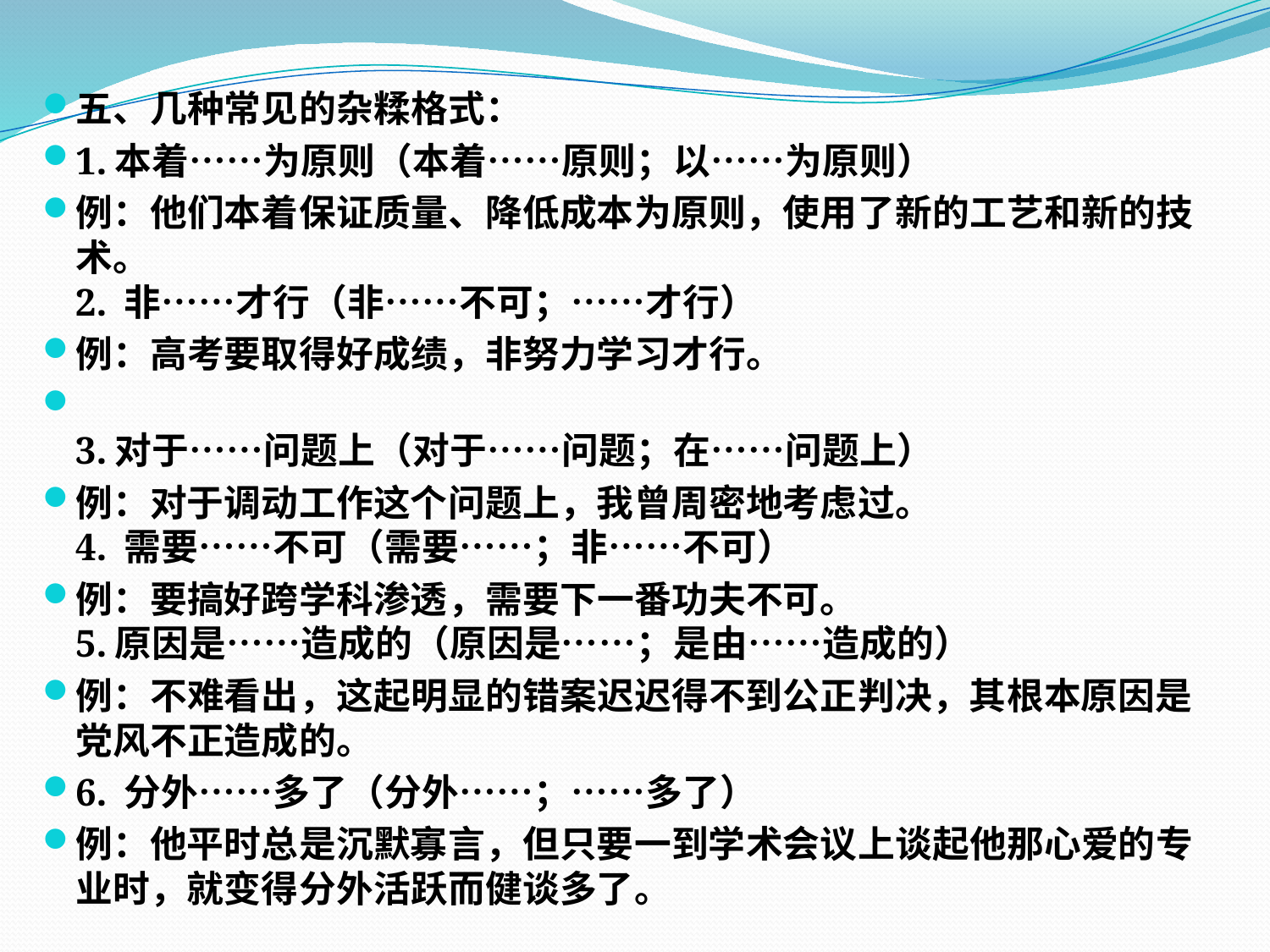

五、几种常见的杂糅格式：
1.本着……为原则（本着……原则；以……为原则）
例：他们本着保证质量、降低成本为原则，使用了新的工艺和新的技术。
2. 非……才行（非……不可；……才行）
例：高考要取得好成绩，非努力学习才行。
3.对于……问题上（对于……问题；在……问题上）
例：对于调动工作这个问题上，我曾周密地考虑过。
4. 需要……不可（需要……；非……不可）
例：要搞好跨学科渗透，需要下一番功夫不可。
5.原因是……造成的（原因是……；是由……造成的）
例：不难看出，这起明显的错案迟迟得不到公正判决，其根本原因是党风不正造成的。
6. 分外……多了（分外……；……多了）
例：他平时总是沉默寡言，但只要一到学术会议上谈起他那心爱的专业时，就变得分外活跃而健谈多了。